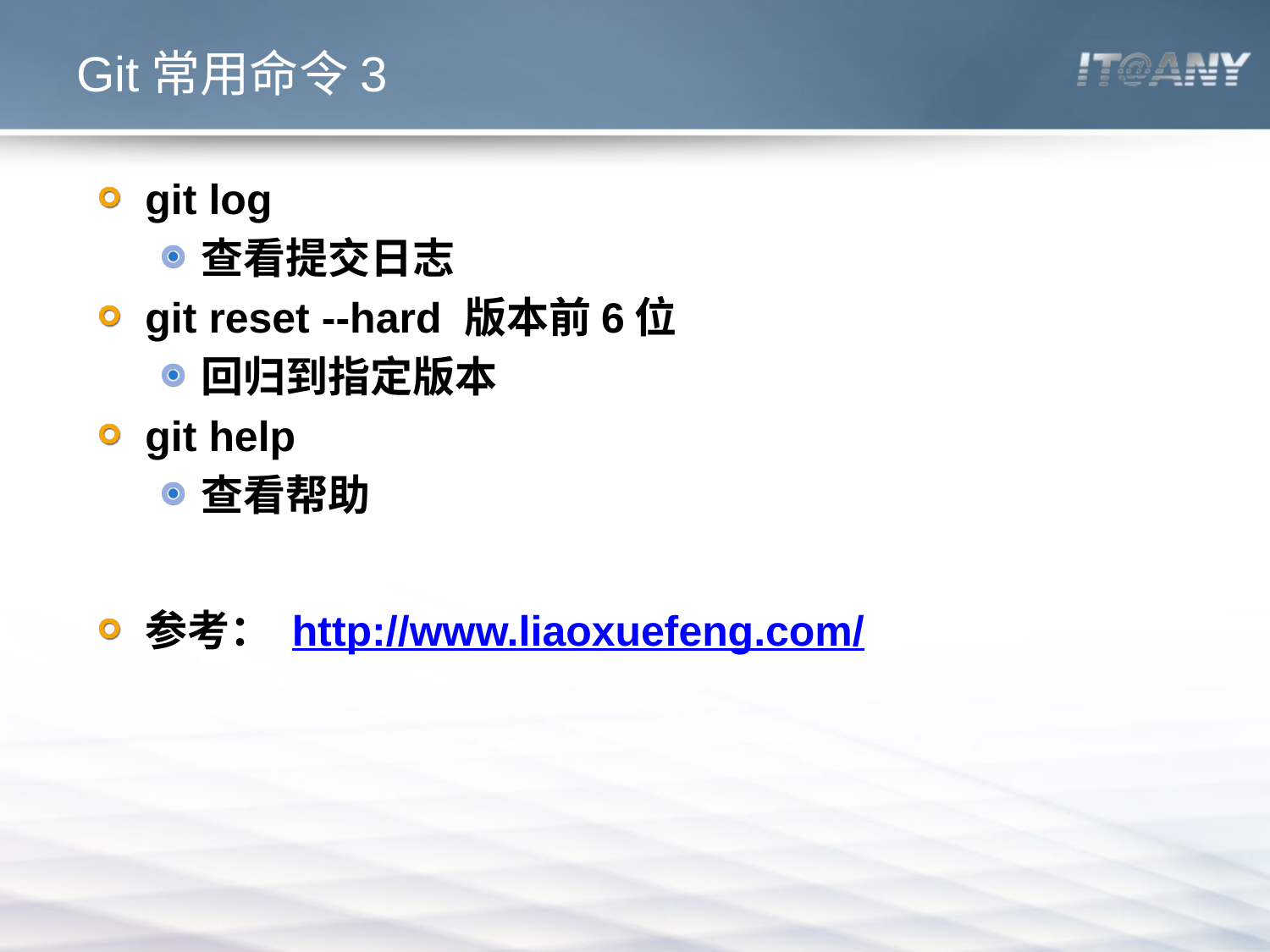

# Git常用命令3
git log
查看提交日志
git reset --hard 版本前6位
回归到指定版本
git help
查看帮助

参考： http://www.liaoxuefeng.com/